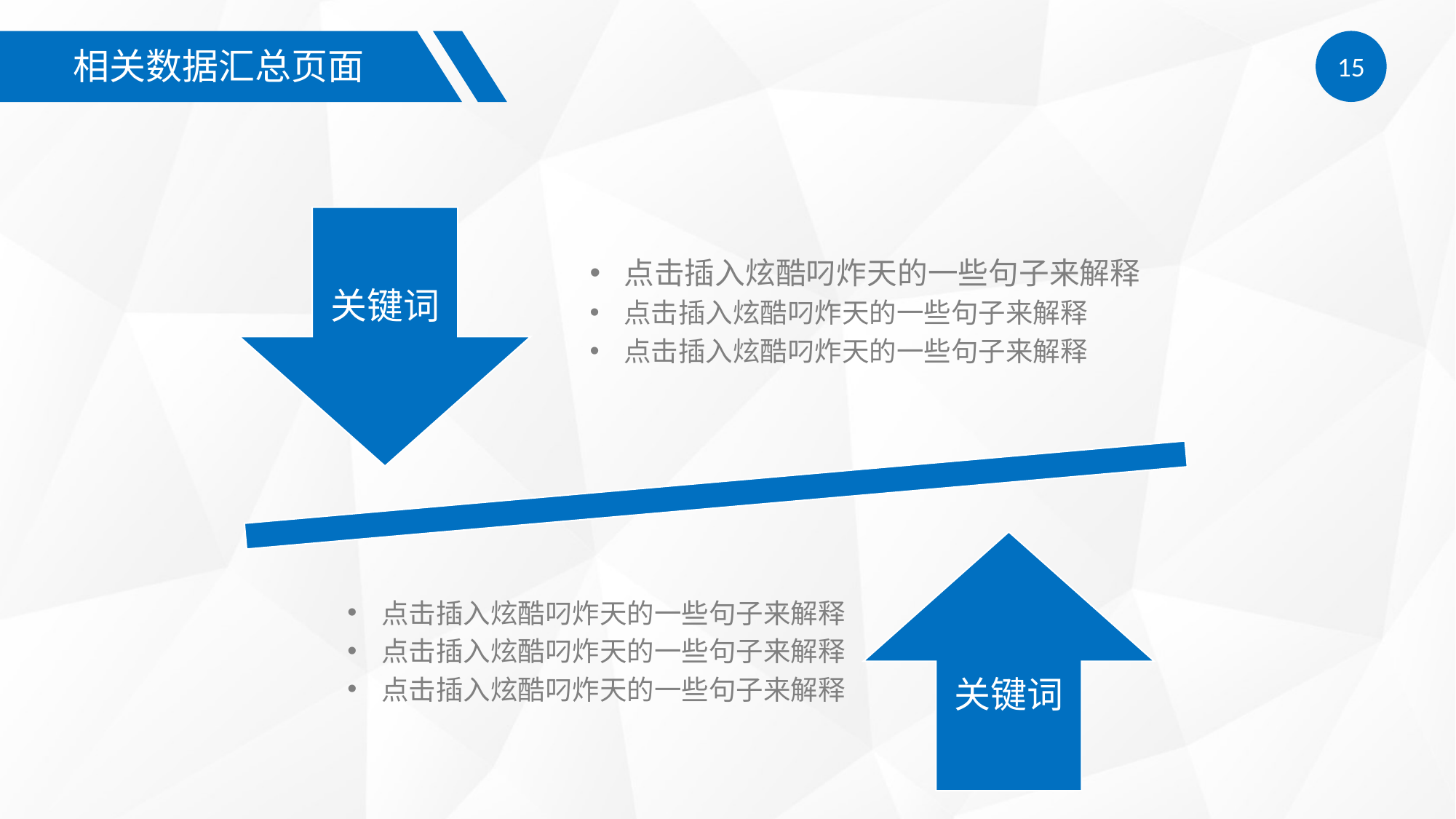

相关数据汇总页面
15

关键词

关键词

点击插入炫酷叼炸天的一些句子来解释
点击插入炫酷叼炸天的一些句子来解释
点击插入炫酷叼炸天的一些句子来解释
点击插入炫酷叼炸天的一些句子来解释
点击插入炫酷叼炸天的一些句子来解释
点击插入炫酷叼炸天的一些句子来解释